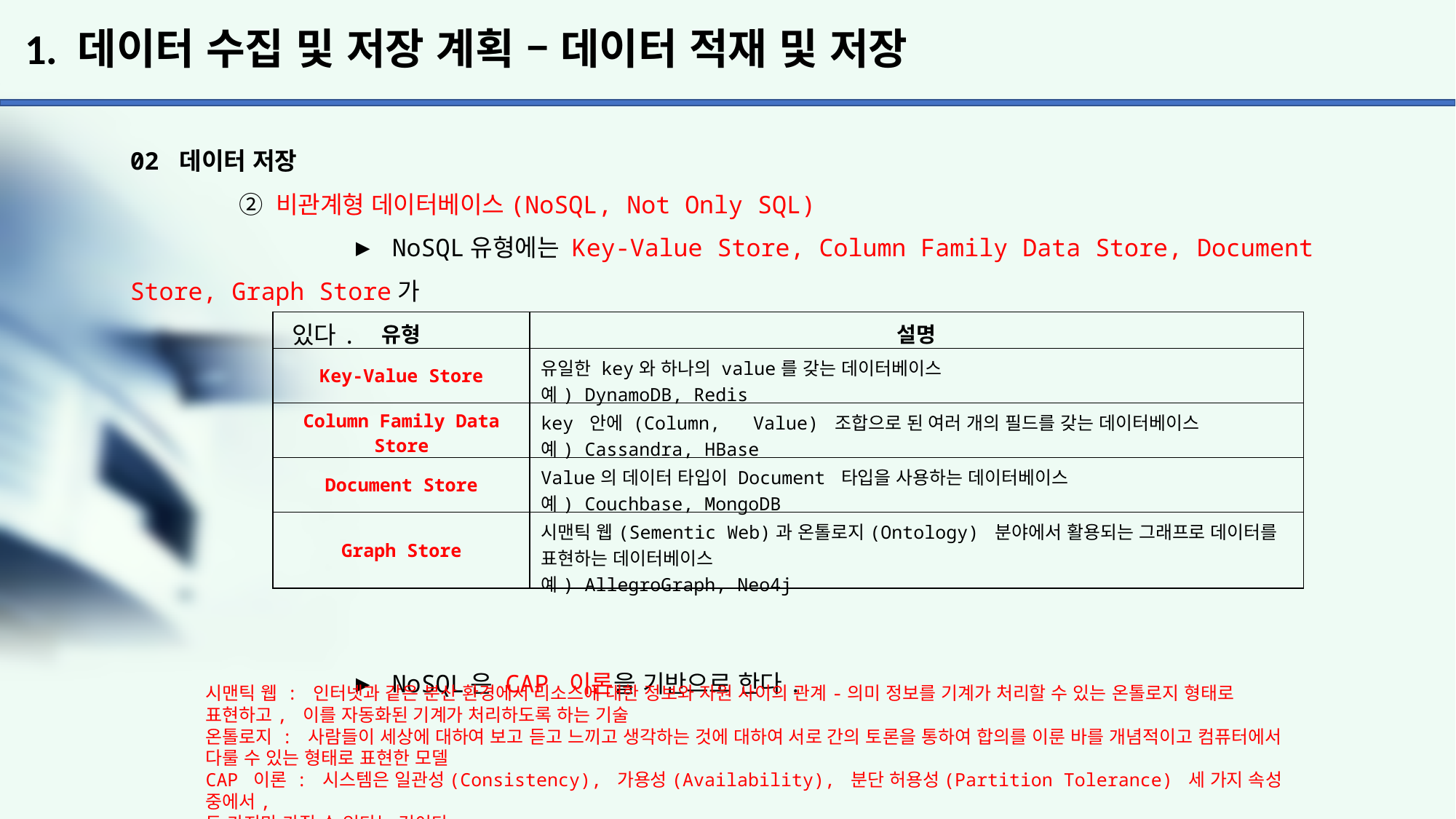

# 1. 데이터 수집 및 저장 계획 – 데이터 적재 및 저장
02 데이터 저장
	② 비관계형 데이터베이스(NoSQL, Not Only SQL)
		▶ NoSQL유형에는 Key-Value Store, Column Family Data Store, Document Store, Graph Store가
	       있다.

		▶ NoSQL은 CAP 이론을 기반으로 한다.
| 유형 | 설명 |
| --- | --- |
| Key-Value Store | 유일한 key와 하나의 value를 갖는 데이터베이스 예) DynamoDB, Redis |
| Column Family Data Store | key 안에 (Column, Value) 조합으로 된 여러 개의 필드를 갖는 데이터베이스 예) Cassandra, HBase |
| Document Store | Value의 데이터 타입이 Document 타입을 사용하는 데이터베이스 예) Couchbase, MongoDB |
| Graph Store | 시맨틱 웹(Sementic Web)과 온톨로지(Ontology) 분야에서 활용되는 그래프로 데이터를 표현하는 데이터베이스 예) AllegroGraph, Neo4j |
시맨틱 웹 : 인터넷과 같은 분산 환경에서 리소스에 대한 정보와 자원 사이의 관계-의미 정보를 기계가 처리할 수 있는 온톨로지 형태로 표현하고, 이를 자동화된 기계가 처리하도록 하는 기술
온톨로지 : 사람들이 세상에 대하여 보고 듣고 느끼고 생각하는 것에 대하여 서로 간의 토론을 통하여 합의를 이룬 바를 개념적이고 컴퓨터에서 다룰 수 있는 형태로 표현한 모델
CAP 이론 : 시스템은 일관성(Consistency), 가용성(Availability), 분단 허용성(Partition Tolerance) 세 가지 속성 중에서,
두 가지만 가질 수 있다는 것이다.